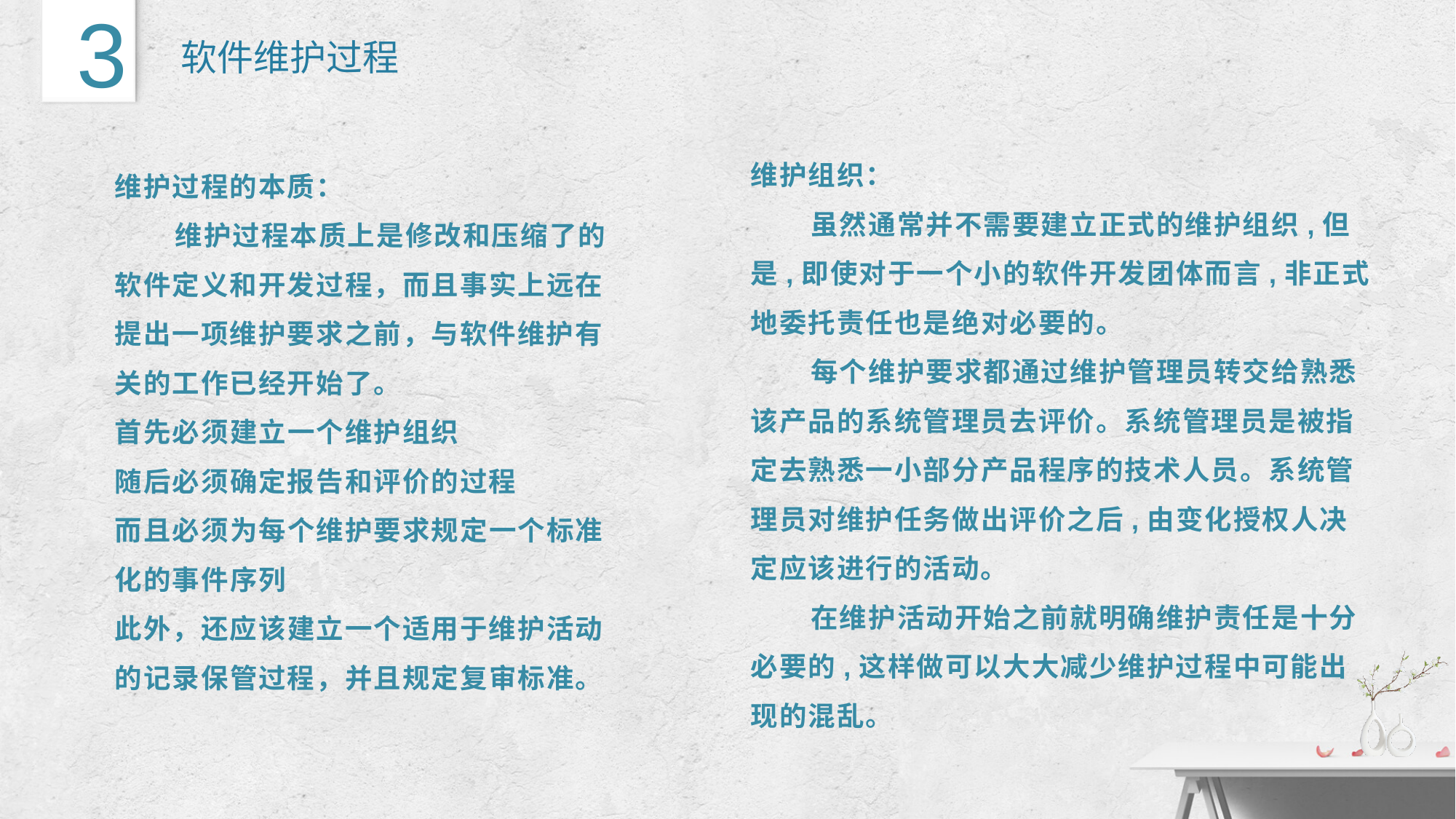

3
 软件维护过程
维护组织：
       虽然通常并不需要建立正式的维护组织,但是,即使对于一个小的软件开发团体而言,非正式地委托责任也是绝对必要的。
       每个维护要求都通过维护管理员转交给熟悉该产品的系统管理员去评价。系统管理员是被指定去熟悉一小部分产品程序的技术人员。系统管理员对维护任务做出评价之后,由变化授权人决定应该进行的活动。
       在维护活动开始之前就明确维护责任是十分必要的,这样做可以大大减少维护过程中可能出现的混乱。
维护过程的本质：
       维护过程本质上是修改和压缩了的软件定义和开发过程，而且事实上远在提出一项维护要求之前，与软件维护有关的工作已经开始了。
首先必须建立一个维护组织
随后必须确定报告和评价的过程
而且必须为每个维护要求规定一个标准化的事件序列
此外，还应该建立一个适用于维护活动的记录保管过程，并且规定复审标准。